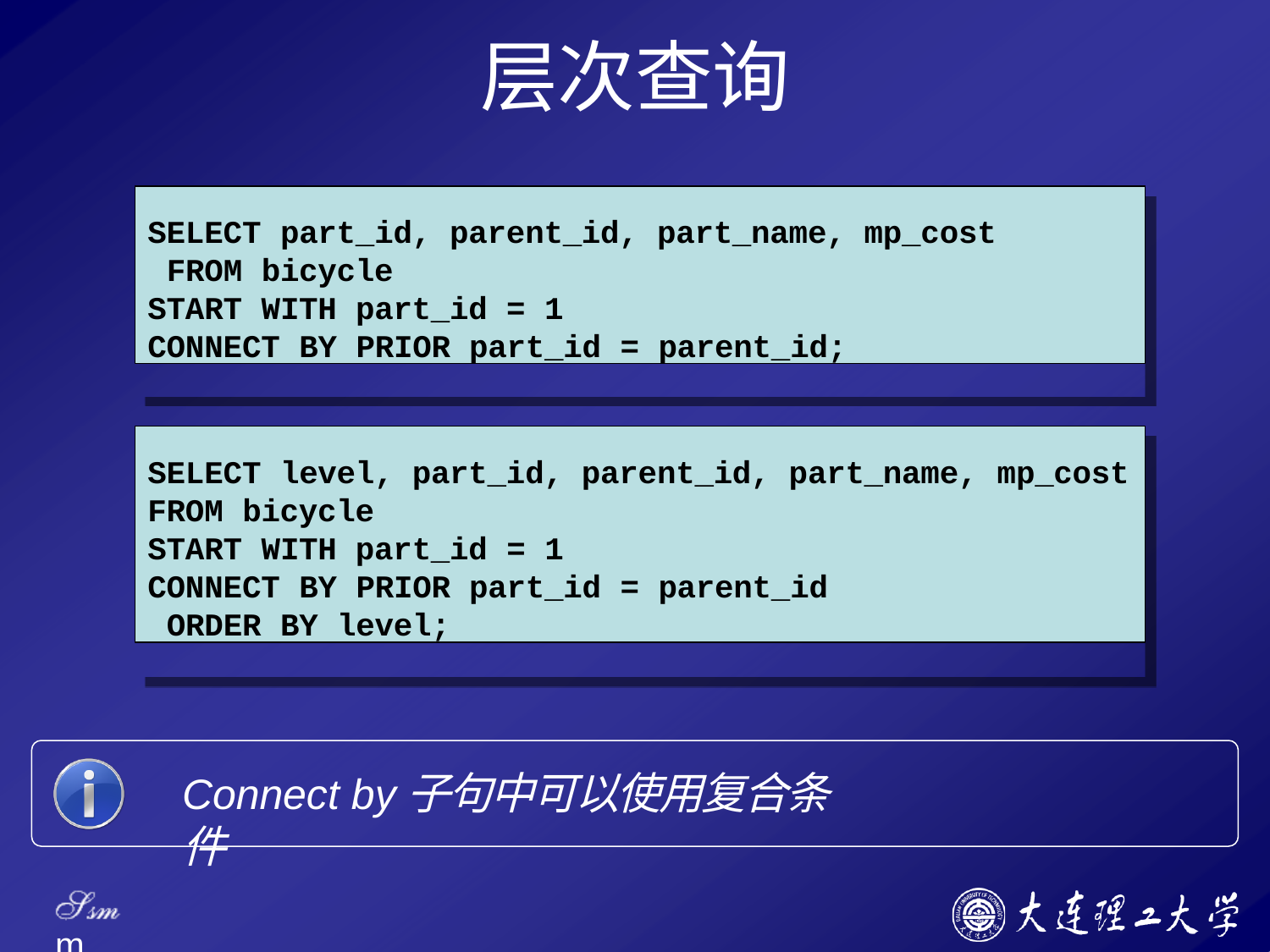

# 层次查询
SELECT part_id, parent_id, part_name, mp_cost  FROM bicycle
START WITH part_id = 1
CONNECT BY PRIOR part_id = parent_id;

SELECT level, part_id, parent_id, part_name, mp_cost
FROM bicycle
START WITH part_id = 1
CONNECT BY PRIOR part_id = parent_id  ORDER BY level;

Connect by子句中可以使用复合条件

Ssm